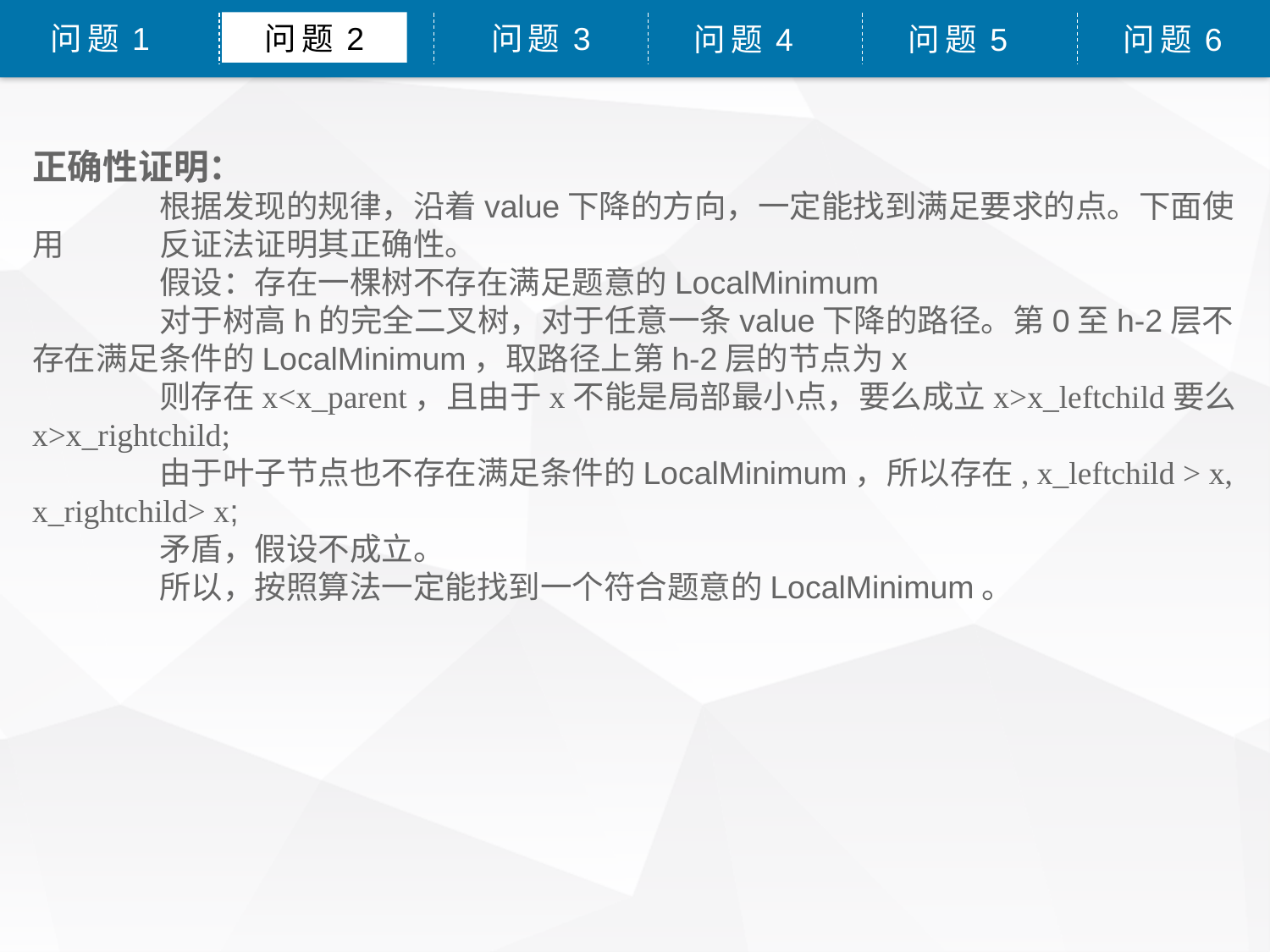

问题1
问题2
问题3
问题4
问题5
问题6
正确性证明：
	根据发现的规律，沿着value下降的方向，一定能找到满足要求的点。下面使用	反证法证明其正确性。
	假设：存在一棵树不存在满足题意的LocalMinimum
	对于树高h的完全二叉树，对于任意一条value下降的路径。第0至h-2层不存在满足条件的LocalMinimum，取路径上第h-2层的节点为x
	则存在x<x_parent，且由于x不能是局部最小点，要么成立x>x_leftchild要么 x>x_rightchild;
	由于叶子节点也不存在满足条件的LocalMinimum，所以存在, x_leftchild > x, x_rightchild> x;
	矛盾，假设不成立。
	所以，按照算法一定能找到一个符合题意的LocalMinimum。